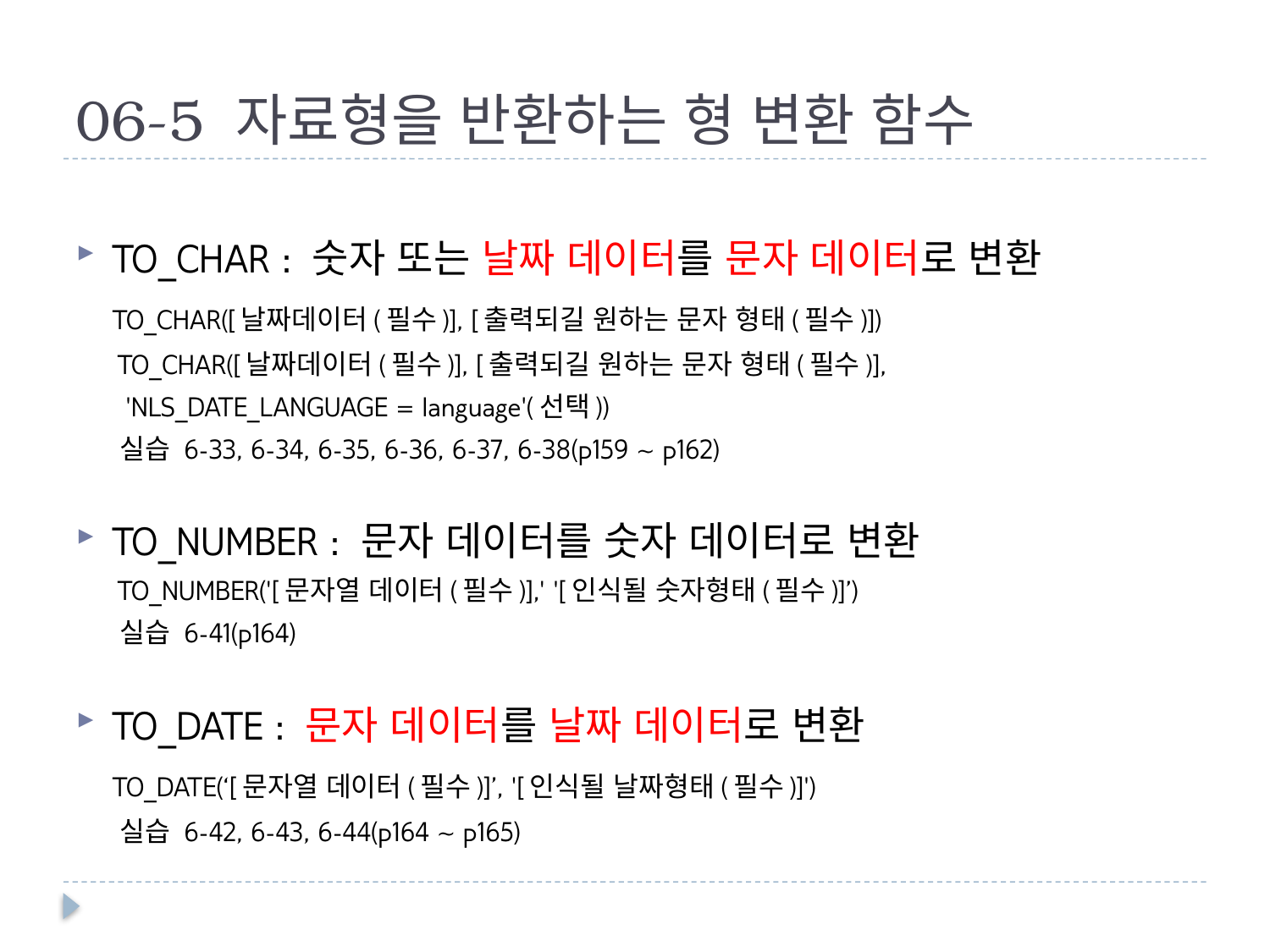

# 06-5 자료형을 반환하는 형 변환 함수

TO_CHAR : 숫자 또는 날짜 데이터를 문자 데이터로 변환
   TO_CHAR([날짜데이터(필수)], [출력되길 원하는 문자 형태(필수)])
     TO_CHAR([날짜데이터(필수)], [출력되길 원하는 문자 형태(필수)],
      'NLS_DATE_LANGUAGE = language'(선택))
     실습 6-33, 6-34, 6-35, 6-36, 6-37, 6-38(p159 ~ p162)

TO_NUMBER : 문자 데이터를 숫자 데이터로 변환
     TO_NUMBER('[문자열 데이터(필수)],' '[인식될 숫자형태(필수)]’)
     실습 6-41(p164)

TO_DATE : 문자 데이터를 날짜 데이터로 변환
   TO_DATE(‘[문자열 데이터(필수)]’, '[인식될 날짜형태(필수)]')
     실습 6-42, 6-43, 6-44(p164 ~ p165)